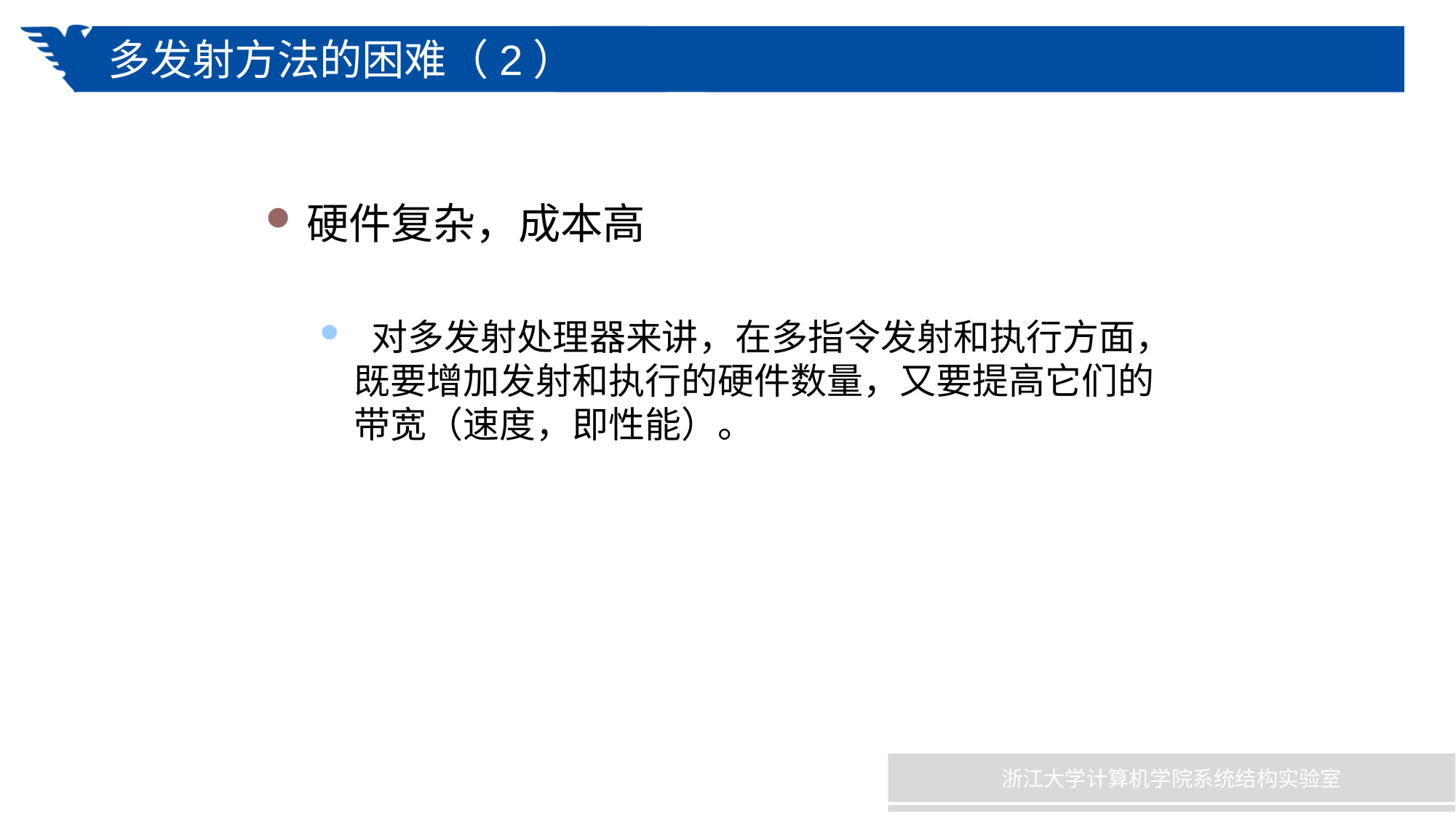

# 多发射方法的困难（2）
硬件复杂，成本高

 对多发射处理器来讲，在多指令发射和执行方面，既要增加发射和执行的硬件数量，又要提高它们的带宽（速度，即性能）。